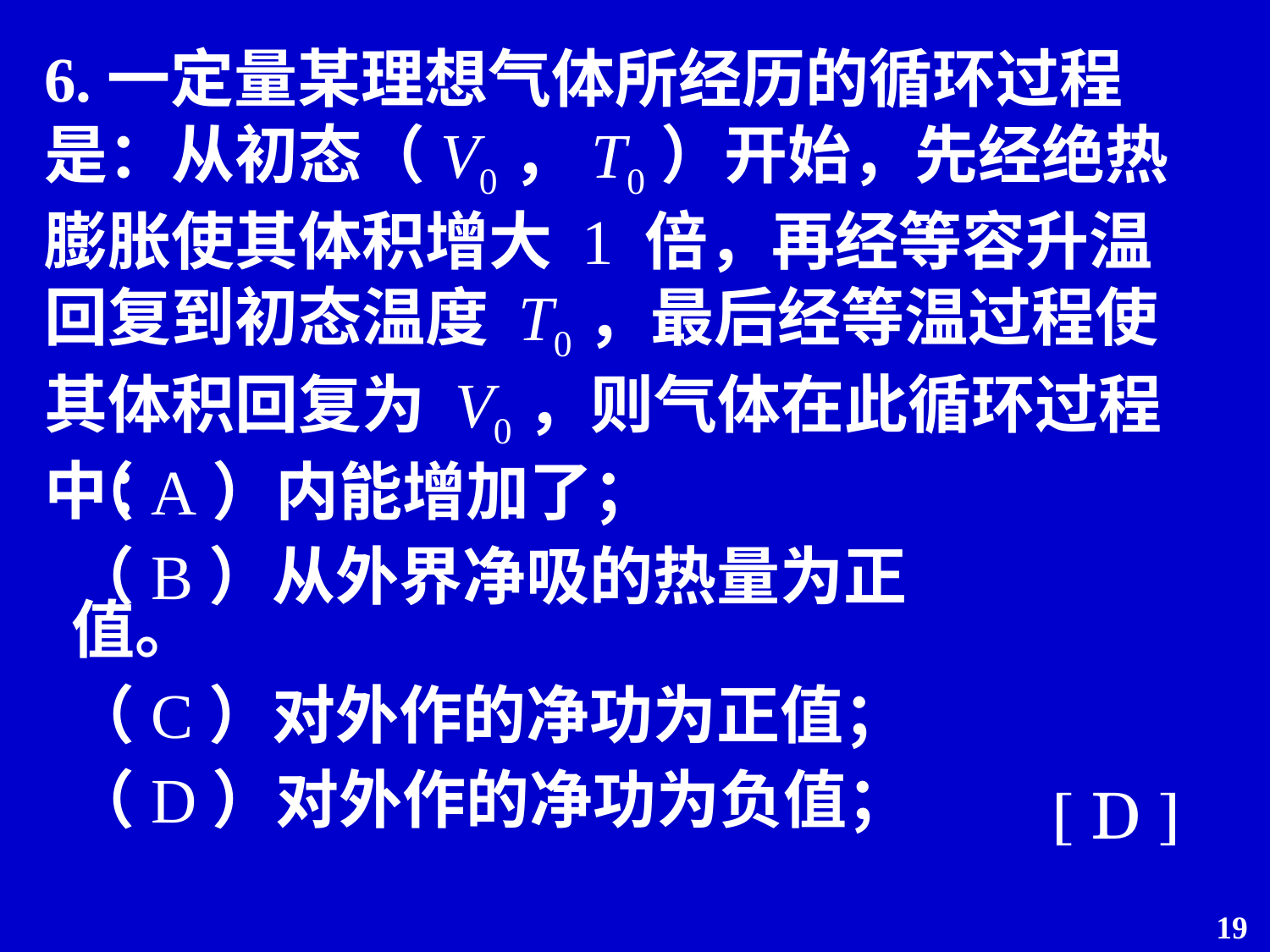

6.一定量某理想气体所经历的循环过程是：从初态（V0，T0）开始，先经绝热膨胀使其体积增大 1 倍，再经等容升温回复到初态温度 T0，最后经等温过程使其体积回复为 V0，则气体在此循环过程中：
（A）内能增加了；
（B）从外界净吸的热量为正值。
（C）对外作的净功为正值；
（D）对外作的净功为负值；
[ D ]
19 .